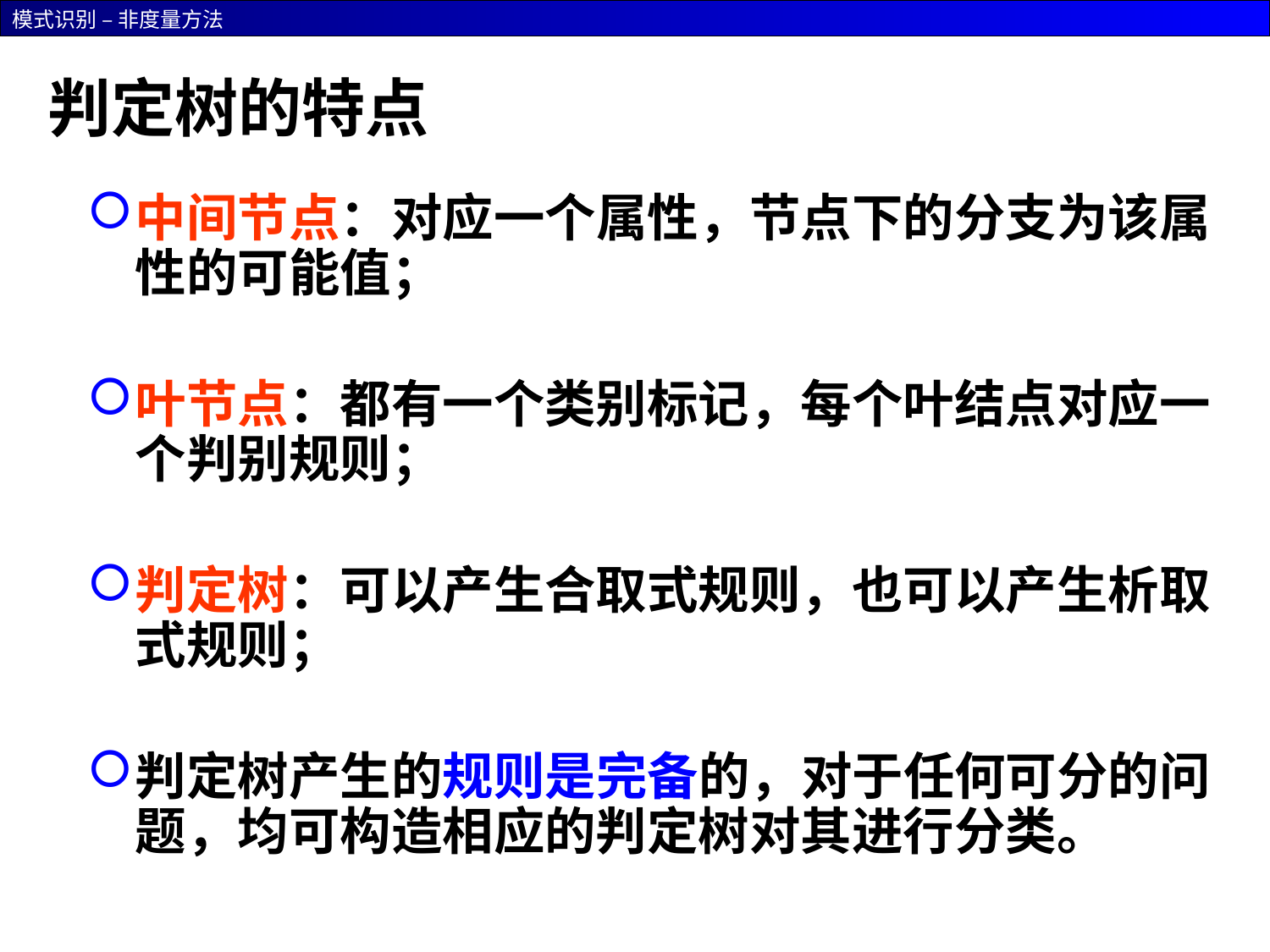

# 判定树的特点
中间节点：对应一个属性，节点下的分支为该属性的可能值；

叶节点：都有一个类别标记，每个叶结点对应一个判别规则；

判定树：可以产生合取式规则，也可以产生析取式规则；

判定树产生的规则是完备的，对于任何可分的问题，均可构造相应的判定树对其进行分类。